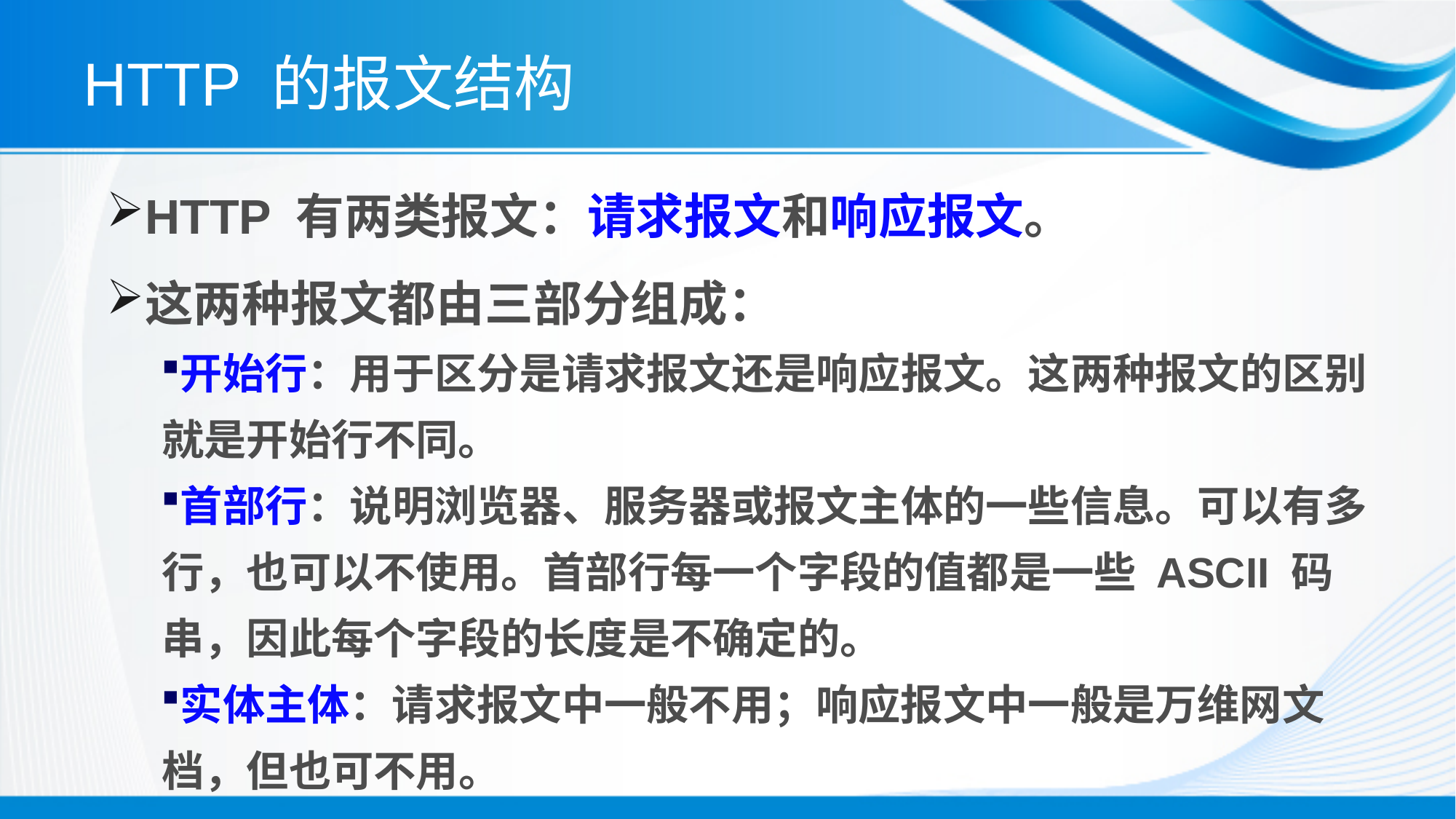

# HTTP 的报文结构
HTTP 有两类报文：请求报文和响应报文。
这两种报文都由三部分组成：
开始行：用于区分是请求报文还是响应报文。这两种报文的区别就是开始行不同。
首部行：说明浏览器、服务器或报文主体的一些信息。可以有多行，也可以不使用。首部行每一个字段的值都是一些 ASCII 码串，因此每个字段的长度是不确定的。
实体主体：请求报文中一般不用；响应报文中一般是万维网文档，但也可不用。